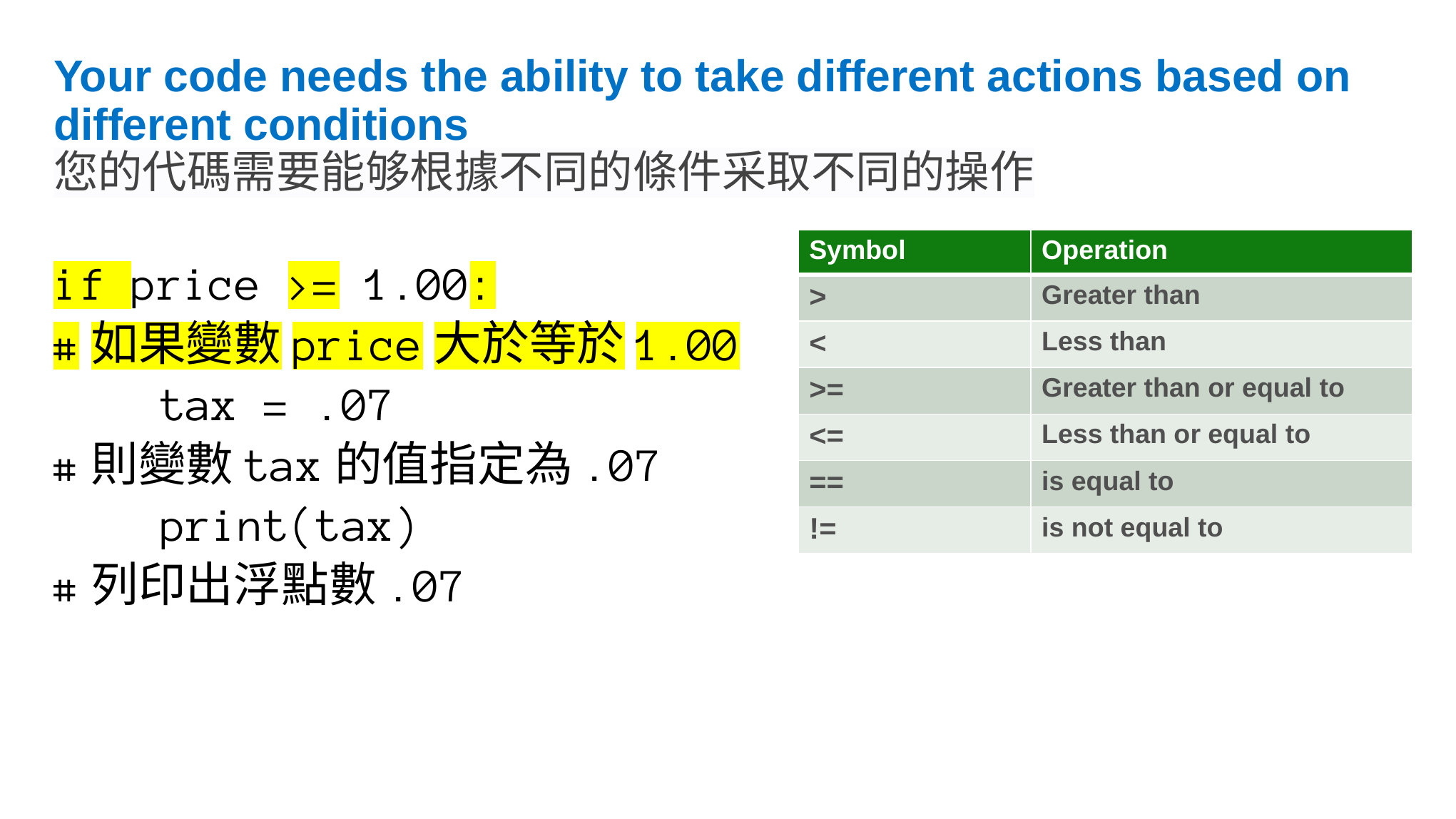

# Your code needs the ability to take different actions based on different conditions
您的代碼需要能够根據不同的條件采取不同的操作

if price >= 1.00:
#如果變數price大於等於1.00
	tax = .07
#則變數tax的值指定為.07
	print(tax)
#列印出浮點數.07

| Symbol | Operation |
| --- | --- |
| > | Greater than |
| < | Less than |
| >= | Greater than or equal to |
| <= | Less than or equal to |
| == | is equal to |
| != | is not equal to |